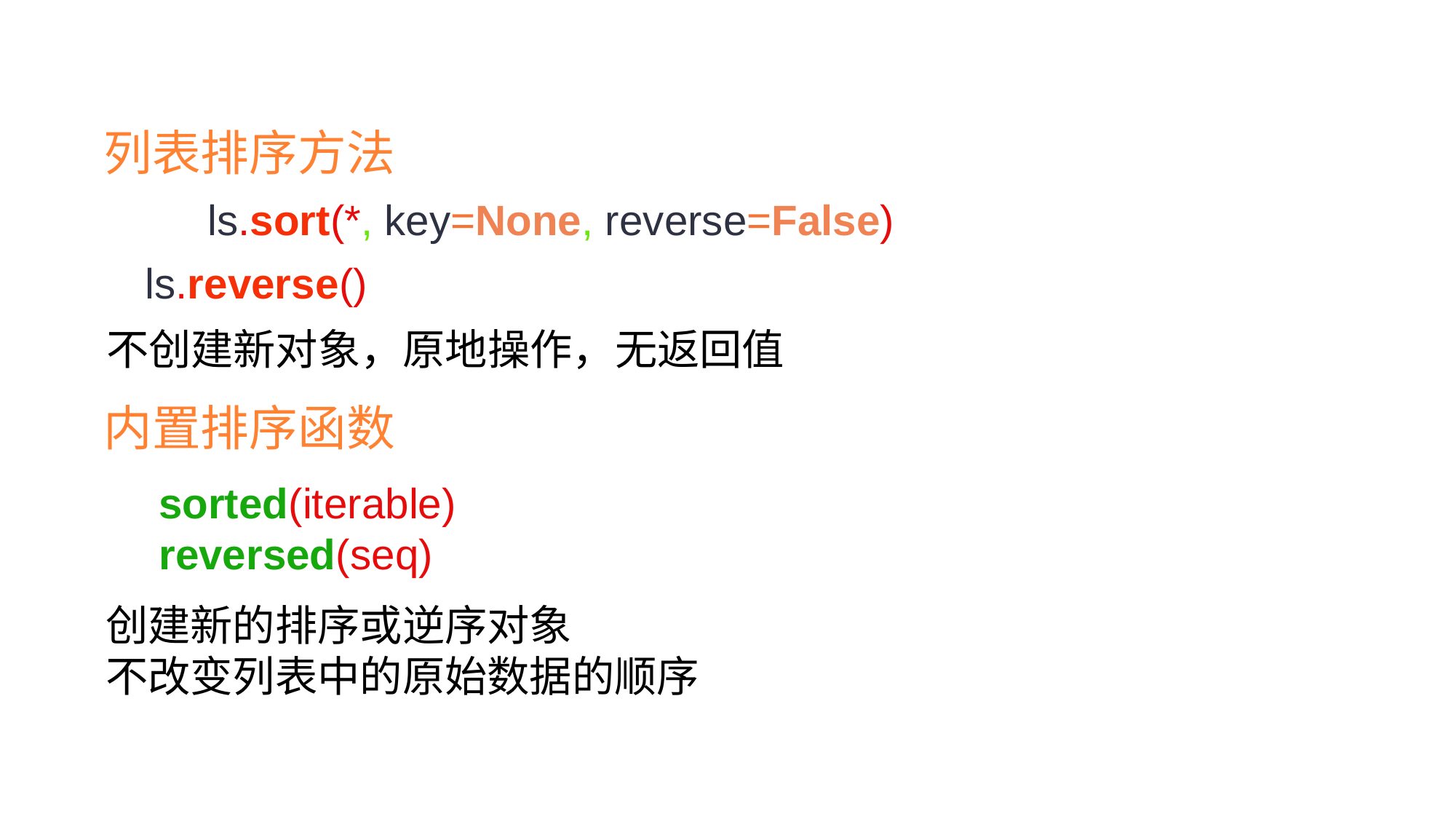

列表排序方法
ls.sort(*, key=None, reverse=False)
ls.reverse()
不创建新对象，原地操作，无返回值
内置排序函数
sorted(iterable)
reversed(seq)
创建新的排序或逆序对象
不改变列表中的原始数据的顺序